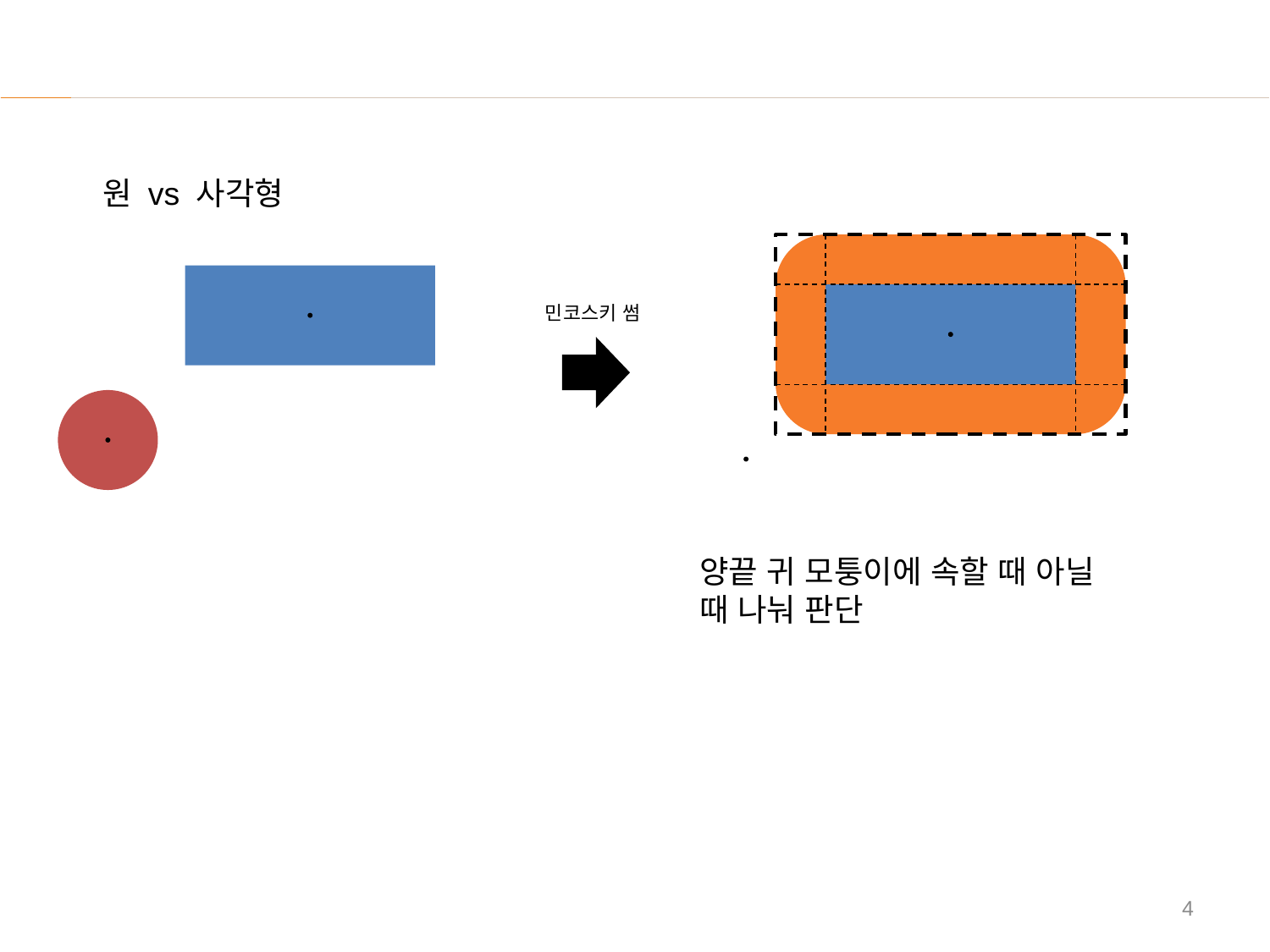

# 충돌 판단

원 vs 사각형

민코스키 썸

양끝 귀 모퉁이에 속할 때 아닐 때 나눠 판단
4